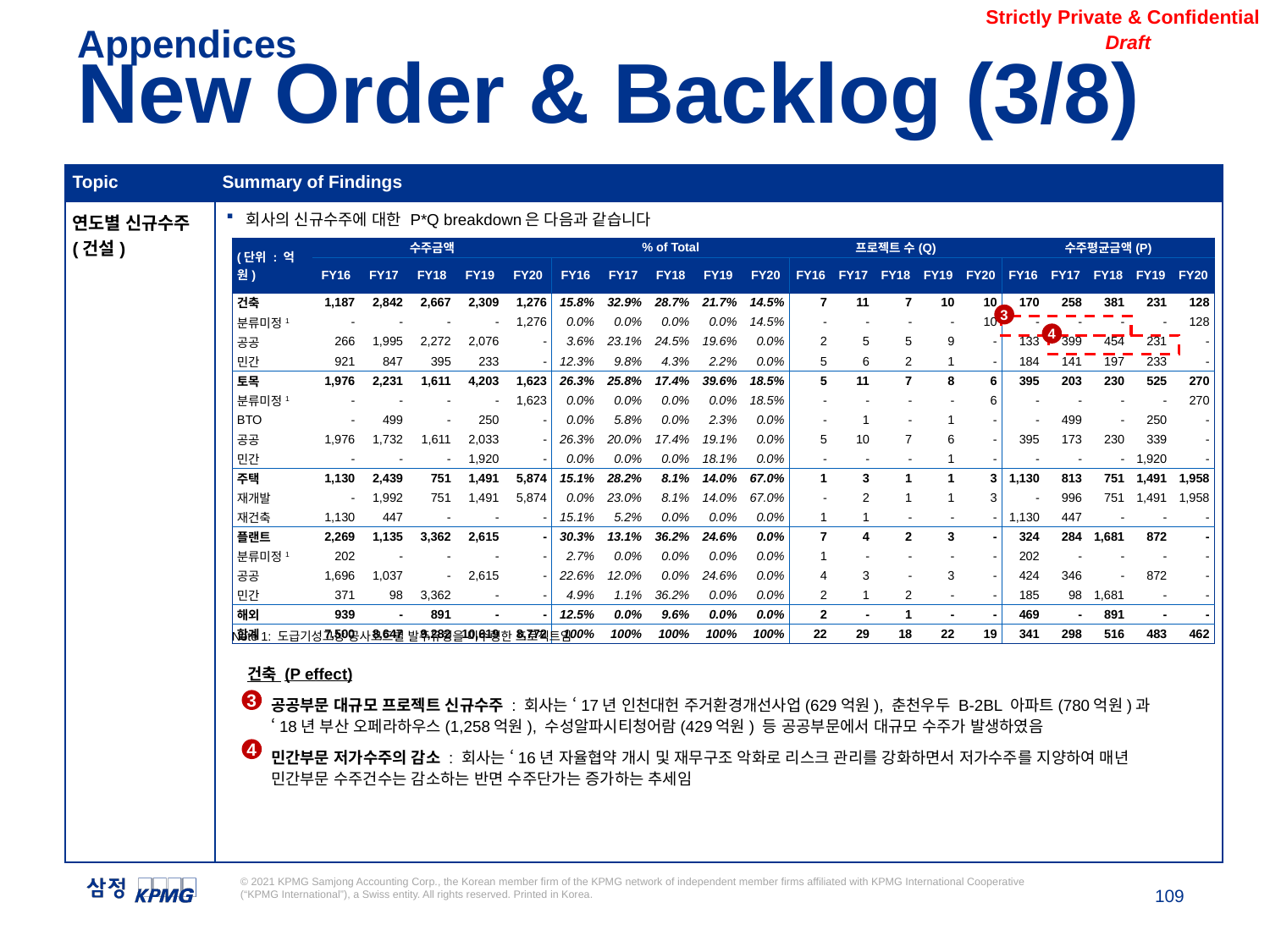

Appendices
New Order & Backlog (3/8)
| Topic | Summary of Findings |
| --- | --- |
| 연도별 신규수주 (건설) | 회사의 신규수주에 대한 P\*Q breakdown은 다음과 같습니다 |
| (단위 : 억원) | 수주금액 |  |  |  |  | % of Total |  |  |  |  | 프로젝트 수(Q) |  |  |  |  | 수주평균금액(P) |  |  |  |  |
| --- | --- | --- | --- | --- | --- | --- | --- | --- | --- | --- | --- | --- | --- | --- | --- | --- | --- | --- | --- | --- |
|  | FY16 | FY17 | FY18 | FY19 | FY20 | FY16 | FY17 | FY18 | FY19 | FY20 | FY16 | FY17 | FY18 | FY19 | FY20 | FY16 | FY17 | FY18 | FY19 | FY20 |
| 건축 | 1,187 | 2,842 | 2,667 | 2,309 | 1,276 | 15.8% | 32.9% | 28.7% | 21.7% | 14.5% | 7 | 11 | 7 | 10 | 10 | 170 | 258 | 381 | 231 | 128 |
| 분류미정1 | - | - | - | - | 1,276 | 0.0% | 0.0% | 0.0% | 0.0% | 14.5% | - | - | - | - | 10 | - | - | - | - | 128 |
| 공공 | 266 | 1,995 | 2,272 | 2,076 | - | 3.6% | 23.1% | 24.5% | 19.6% | 0.0% | 2 | 5 | 5 | 9 | - | 133 | 399 | 454 | 231 | - |
| 민간 | 921 | 847 | 395 | 233 | - | 12.3% | 9.8% | 4.3% | 2.2% | 0.0% | 5 | 6 | 2 | 1 | - | 184 | 141 | 197 | 233 | - |
| 토목 | 1,976 | 2,231 | 1,611 | 4,203 | 1,623 | 26.3% | 25.8% | 17.4% | 39.6% | 18.5% | 5 | 11 | 7 | 8 | 6 | 395 | 203 | 230 | 525 | 270 |
| 분류미정1 | - | - | - | - | 1,623 | 0.0% | 0.0% | 0.0% | 0.0% | 18.5% | - | - | - | - | 6 | - | - | - | - | 270 |
| BTO | - | 499 | - | 250 | - | 0.0% | 5.8% | 0.0% | 2.3% | 0.0% | - | 1 | - | 1 | - | - | 499 | - | 250 | - |
| 공공 | 1,976 | 1,732 | 1,611 | 2,033 | - | 26.3% | 20.0% | 17.4% | 19.1% | 0.0% | 5 | 10 | 7 | 6 | - | 395 | 173 | 230 | 339 | - |
| 민간 | - | - | - | 1,920 | - | 0.0% | 0.0% | 0.0% | 18.1% | 0.0% | - | - | - | 1 | - | - | - | - | 1,920 | - |
| 주택 | 1,130 | 2,439 | 751 | 1,491 | 5,874 | 15.1% | 28.2% | 8.1% | 14.0% | 67.0% | 1 | 3 | 1 | 1 | 3 | 1,130 | 813 | 751 | 1,491 | 1,958 |
| 재개발 | - | 1,992 | 751 | 1,491 | 5,874 | 0.0% | 23.0% | 8.1% | 14.0% | 67.0% | - | 2 | 1 | 1 | 3 | - | 996 | 751 | 1,491 | 1,958 |
| 재건축 | 1,130 | 447 | - | - | - | 15.1% | 5.2% | 0.0% | 0.0% | 0.0% | 1 | 1 | - | - | - | 1,130 | 447 | - | - | - |
| 플랜트 | 2,269 | 1,135 | 3,362 | 2,615 | - | 30.3% | 13.1% | 36.2% | 24.6% | 0.0% | 7 | 4 | 2 | 3 | - | 324 | 284 | 1,681 | 872 | - |
| 분류미정1 | 202 | - | - | - | - | 2.7% | 0.0% | 0.0% | 0.0% | 0.0% | 1 | - | - | - | - | 202 | - | - | - | - |
| 공공 | 1,696 | 1,037 | - | 2,615 | - | 22.6% | 12.0% | 0.0% | 24.6% | 0.0% | 4 | 3 | - | 3 | - | 424 | 346 | - | 872 | - |
| 민간 | 371 | 98 | 3,362 | - | - | 4.9% | 1.1% | 36.2% | 0.0% | 0.0% | 2 | 1 | 2 | - | - | 185 | 98 | 1,681 | - | - |
| 해외 | 939 | - | 891 | - | - | 12.5% | 0.0% | 9.6% | 0.0% | 0.0% | 2 | - | 1 | - | - | 469 | - | 891 | - | - |
| 합계 | 7,500 | 8,647 | 9,282 | 10,619 | 8,772 | 100% | 100% | 100% | 100% | 100% | 22 | 29 | 18 | 22 | 19 | 341 | 298 | 516 | 483 | 462 |
3

4

Note 1: 도급기성고상 공사코드별 발주유형을 미수령한 프로젝트임
건축 (P effect)
공공부문 대규모 프로젝트 신규수주 : 회사는 ‘17년 인천대헌 주거환경개선사업(629억원), 춘천우두 B-2BL 아파트(780억원)과 ‘18년 부산 오페라하우스(1,258억원), 수성알파시티청어람(429억원) 등 공공부문에서 대규모 수주가 발생하였음
민간부문 저가수주의 감소 : 회사는 ‘16년 자율협약 개시 및 재무구조 악화로 리스크 관리를 강화하면서 저가수주를 지양하여 매년 민간부문 수주건수는 감소하는 반면 수주단가는 증가하는 추세임
3
4